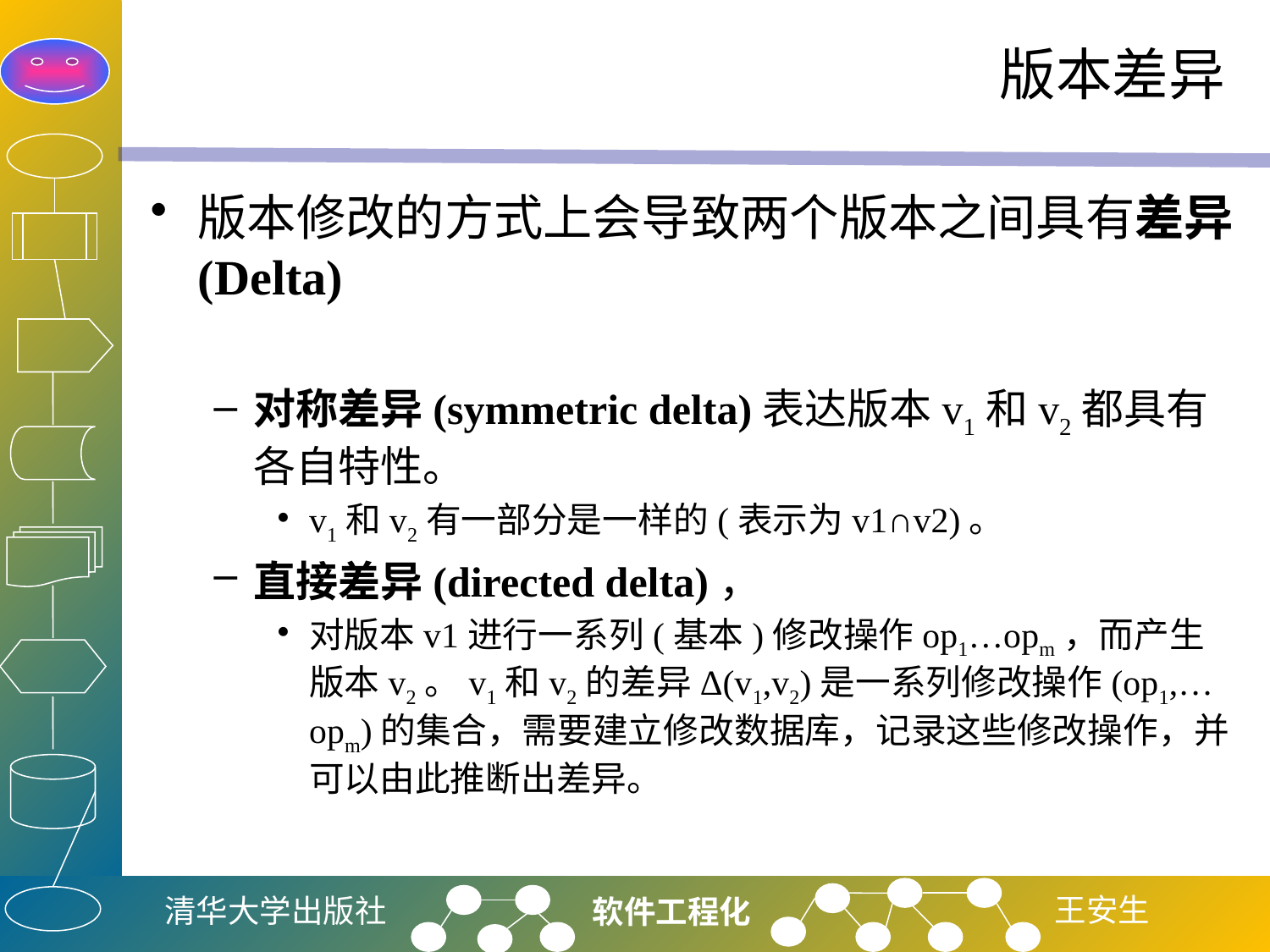

# 版本差异
版本修改的方式上会导致两个版本之间具有差异(Delta)

对称差异(symmetric delta)表达版本v1和v2都具有各自特性。
v1和v2有一部分是一样的(表示为v1∩v2)。
直接差异(directed delta)，
对版本v1进行一系列(基本)修改操作op1…opm，而产生版本v2。v1和v2的差异Δ(v1,v2)是一系列修改操作(op1,…opm)的集合，需要建立修改数据库，记录这些修改操作，并可以由此推断出差异。